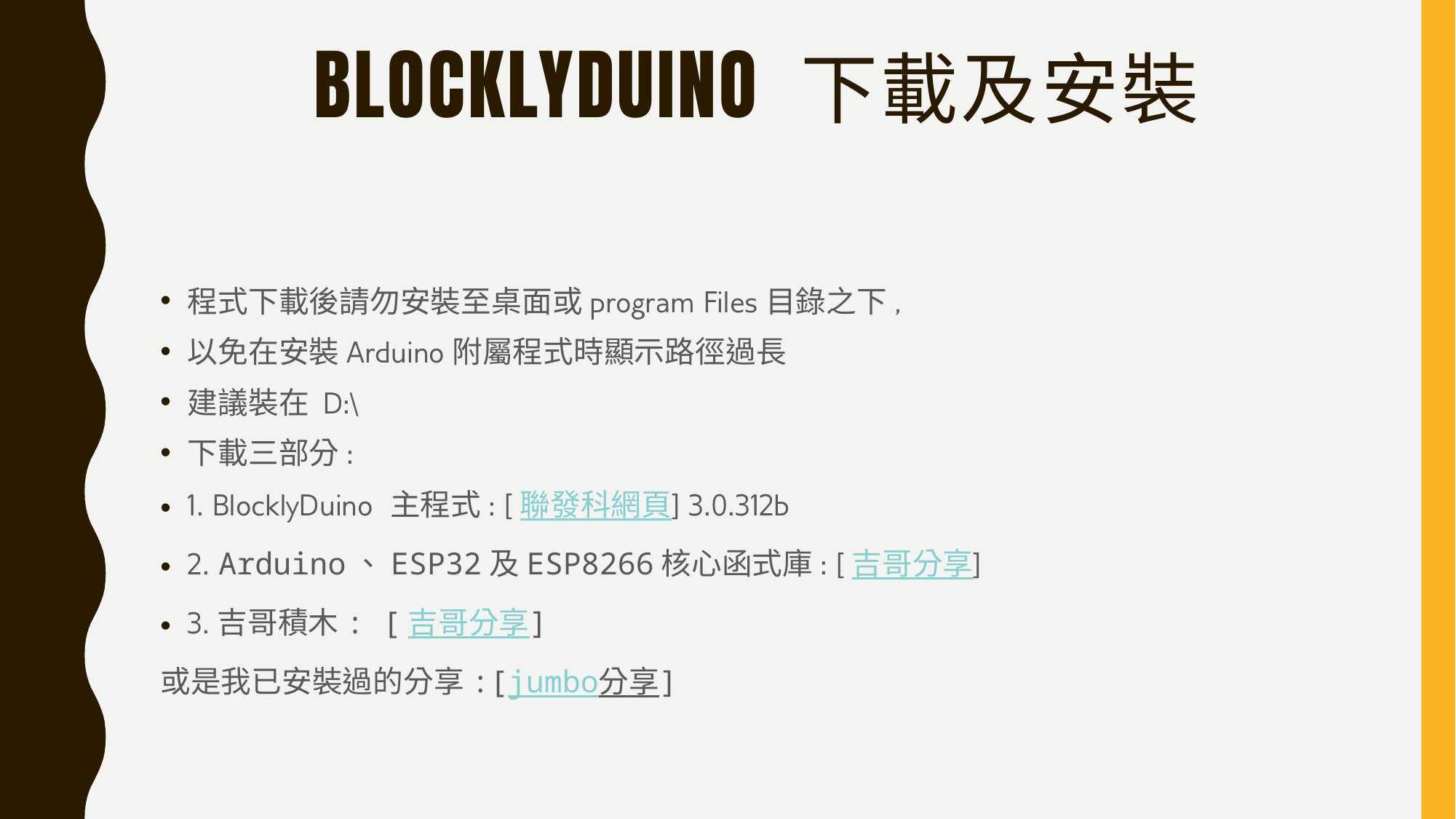

# BlocklyDuino 下載及安裝
程式下載後請勿安裝至桌面或program Files目錄之下,
以免在安裝Arduino附屬程式時顯示路徑過長
建議裝在 D:\
下載三部分:
1. BlocklyDuino 主程式: [聯發科網頁] 3.0.312b
2. Arduino、ESP32及ESP8266核心函式庫: [吉哥分享]
3.吉哥積木: [吉哥分享]
或是我已安裝過的分享:[jumbo分享]